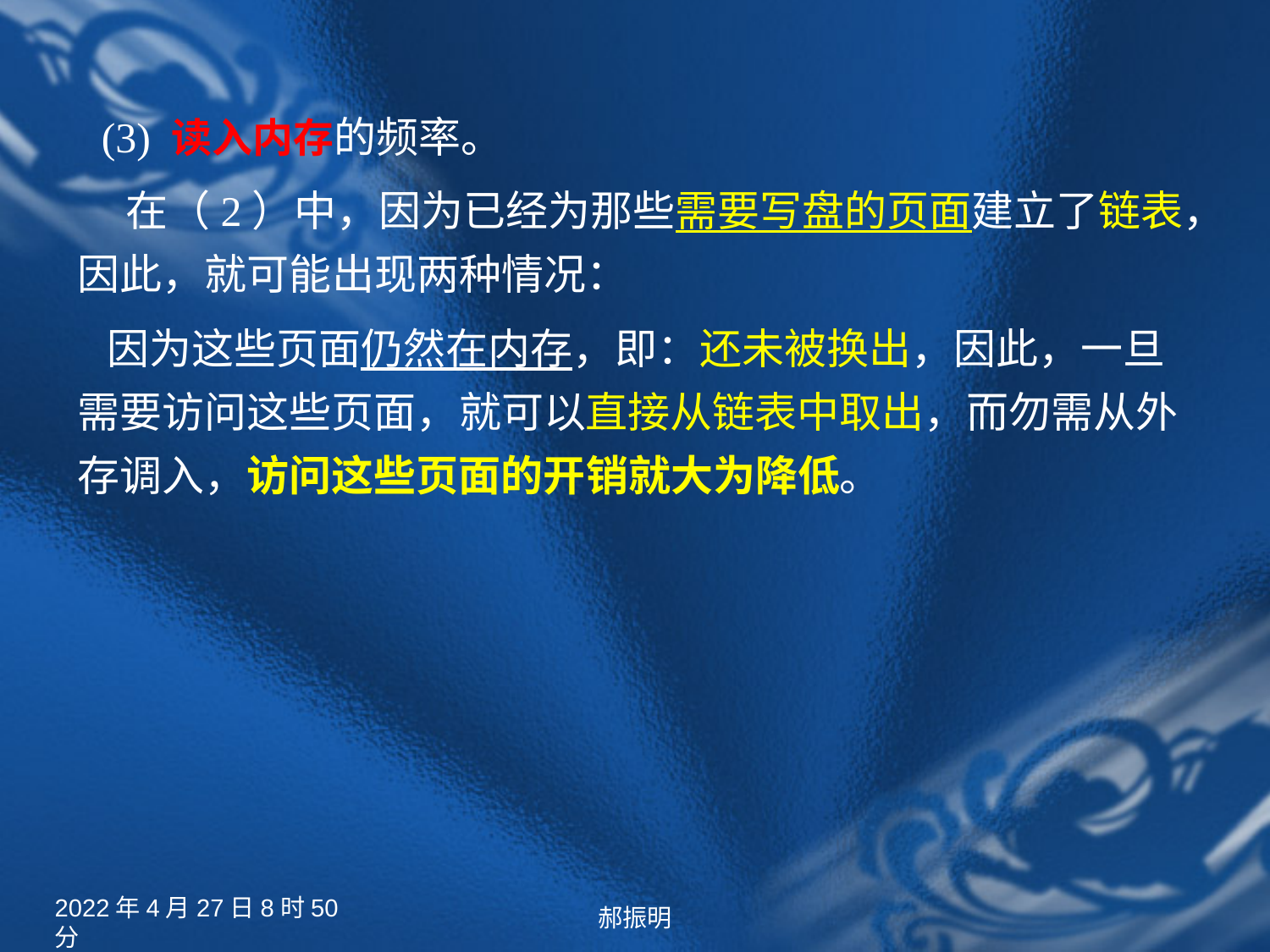

#
  (3) 读入内存的频率。
    在（2）中，因为已经为那些需要写盘的页面建立了链表，因此，就可能出现两种情况：
  因为这些页面仍然在内存，即：还未被换出，因此，一旦需要访问这些页面，就可以直接从链表中取出，而勿需从外存调入，访问这些页面的开销就大为降低。
2022年4月27日8时50分
郝振明